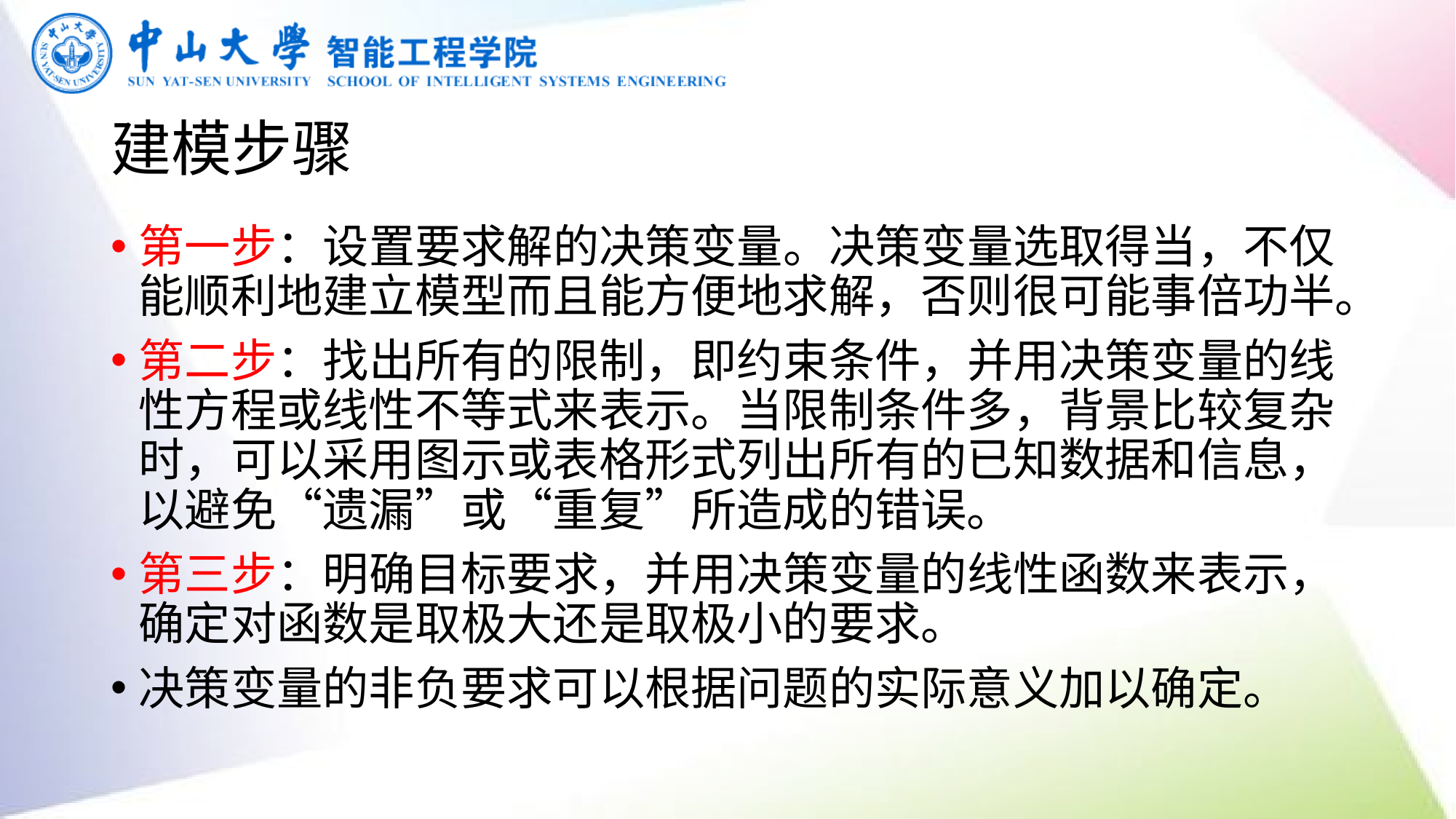

# 建模步骤
第一步：设置要求解的决策变量。决策变量选取得当，不仅能顺利地建立模型而且能方便地求解，否则很可能事倍功半。
第二步：找出所有的限制，即约束条件，并用决策变量的线性方程或线性不等式来表示。当限制条件多，背景比较复杂时，可以采用图示或表格形式列出所有的已知数据和信息，以避免“遗漏”或“重复”所造成的错误。
第三步：明确目标要求，并用决策变量的线性函数来表示，确定对函数是取极大还是取极小的要求。
决策变量的非负要求可以根据问题的实际意义加以确定。